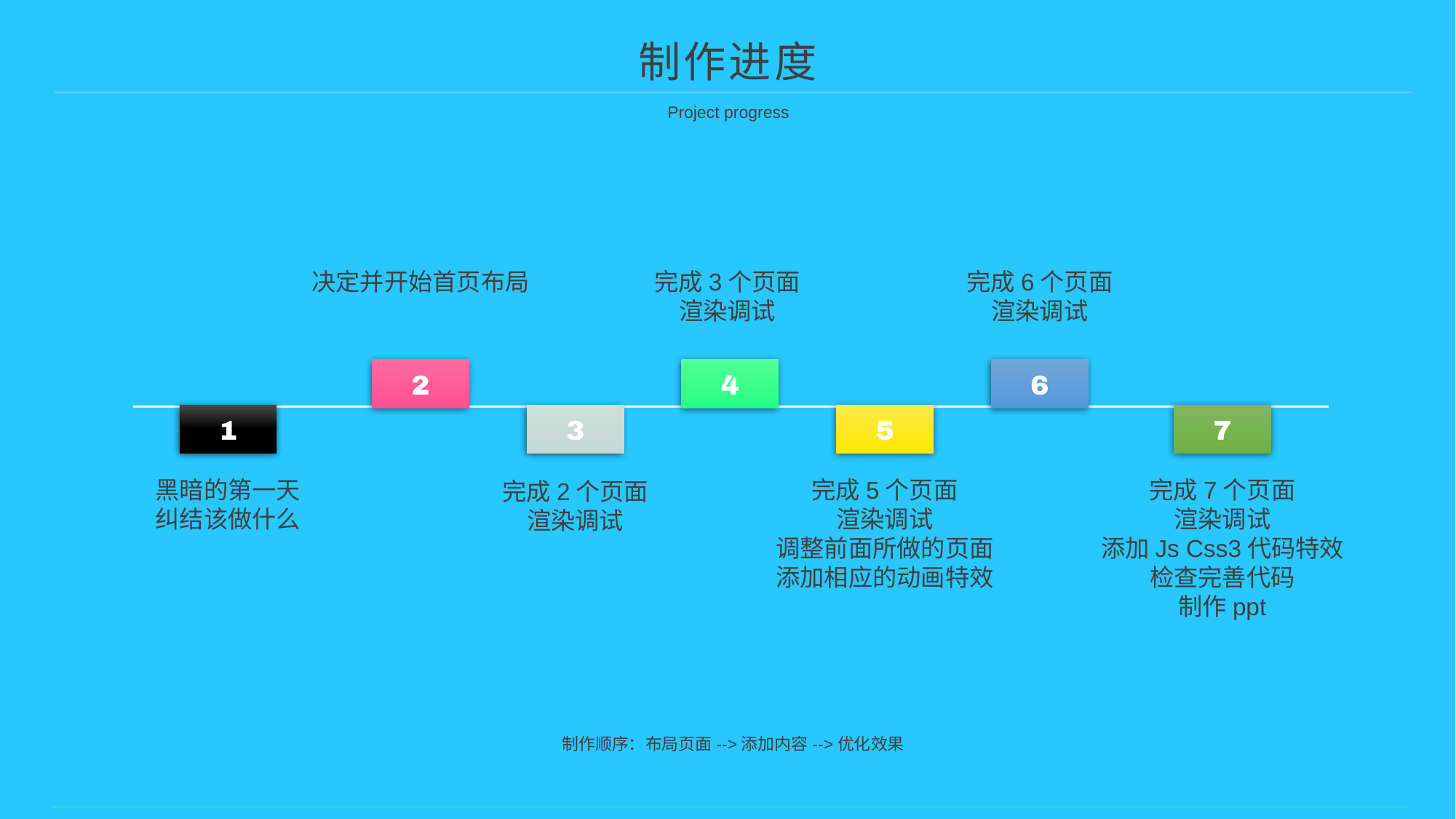

制作进度
Project progress
决定并开始首页布局
完成3个页面
渲染调试
完成6个页面
渲染调试
2
4
6
1
7
3
5
黑暗的第一天
纠结该做什么
完成5个页面
渲染调试
调整前面所做的页面添加相应的动画特效
完成7个页面
渲染调试
添加Js Css3代码特效
检查完善代码
制作ppt
完成2个页面
渲染调试
制作顺序：布局页面-->添加内容-->优化效果